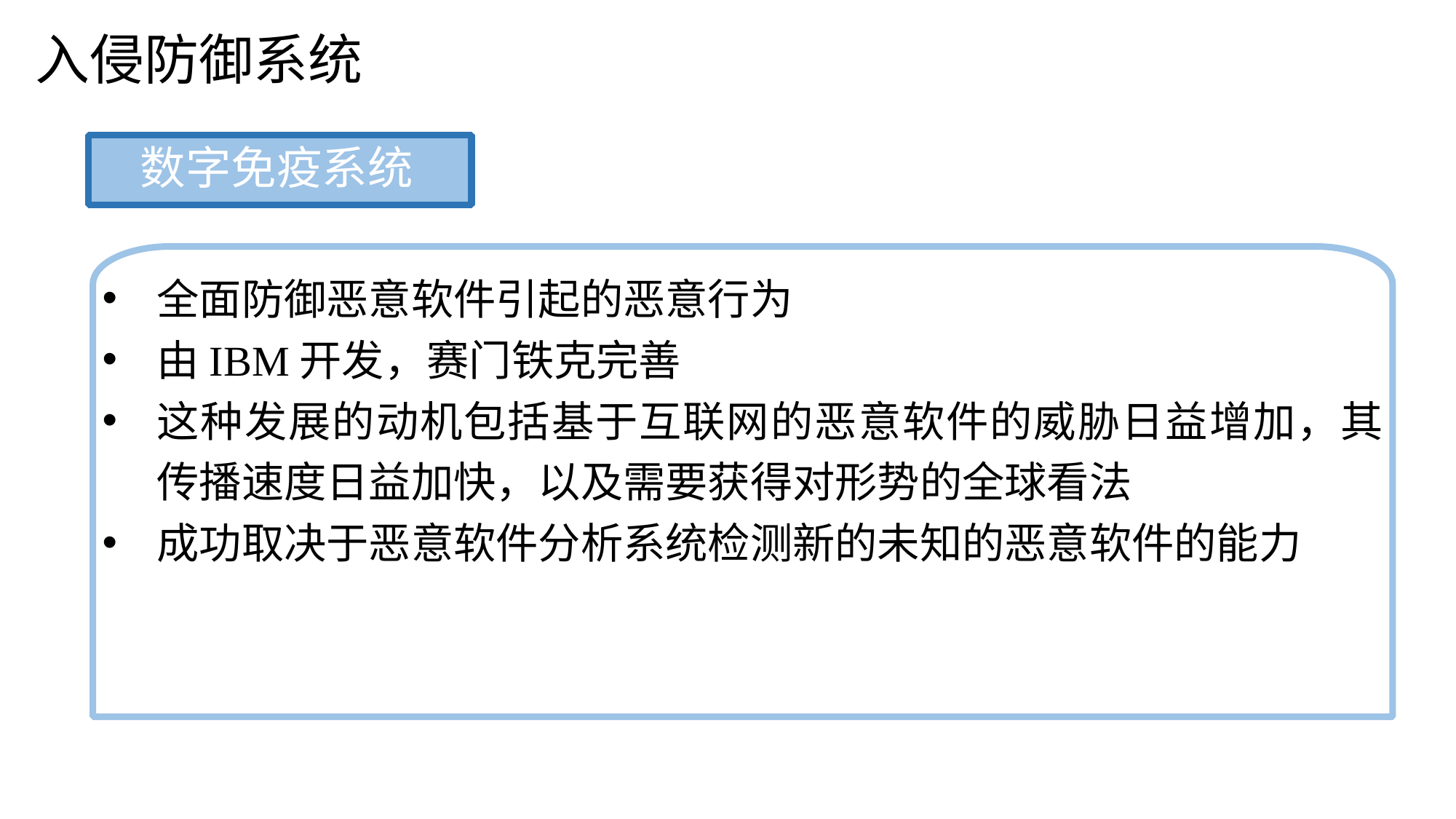

入侵防御系统
数字免疫系统
全面防御恶意软件引起的恶意行为
由IBM开发，赛门铁克完善
这种发展的动机包括基于互联网的恶意软件的威胁日益增加，其传播速度日益加快，以及需要获得对形势的全球看法
成功取决于恶意软件分析系统检测新的未知的恶意软件的能力